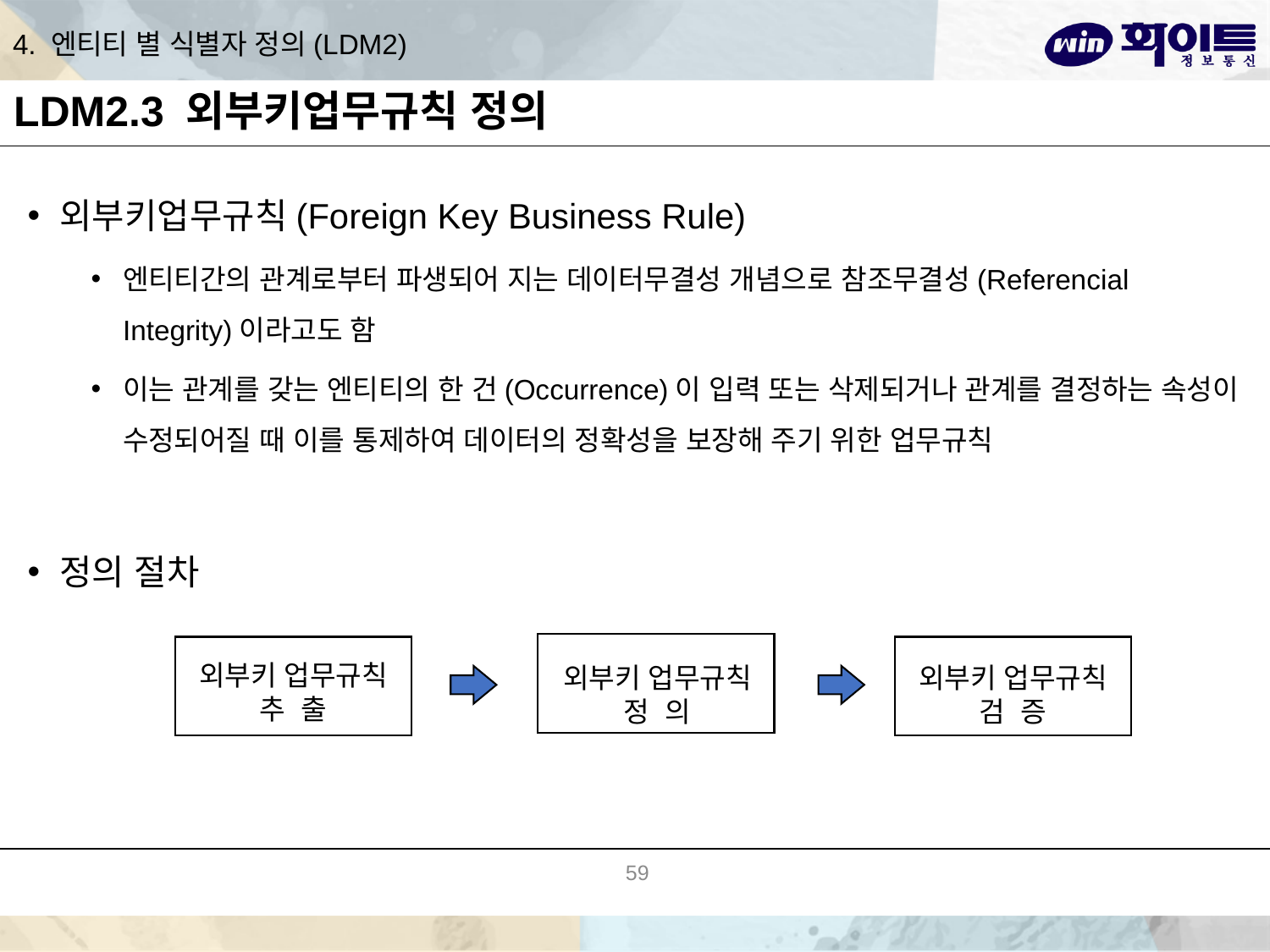

# 4. 엔티티 별 식별자 정의(LDM2)
LDM2.3 외부키업무규칙 정의
외부키업무규칙(Foreign Key Business Rule)
엔티티간의 관계로부터 파생되어 지는 데이터무결성 개념으로 참조무결성(Referencial Integrity)이라고도 함
이는 관계를 갖는 엔티티의 한 건(Occurrence)이 입력 또는 삭제되거나 관계를 결정하는 속성이 수정되어질 때 이를 통제하여 데이터의 정확성을 보장해 주기 위한 업무규칙

정의 절차

외부키 업무규칙
정  의

외부키 업무규칙
추  출

외부키 업무규칙
검  증

59